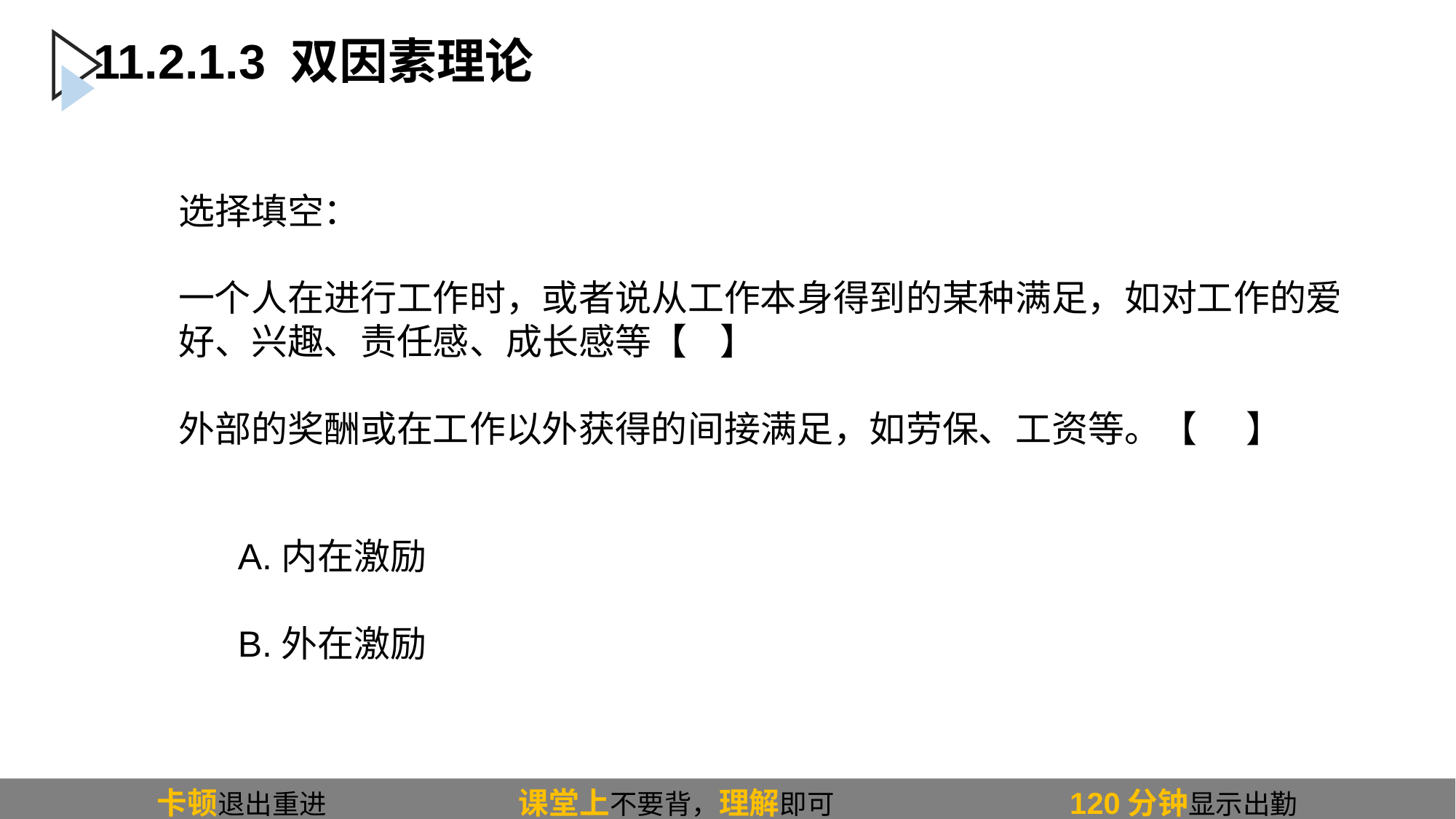

11.2.1.3 双因素理论
选择填空：
一个人在进行工作时，或者说从工作本身得到的某种满足，如对工作的爱好、兴趣、责任感、成长感等【    】

外部的奖酬或在工作以外获得的间接满足，如劳保、工资等。【      】
A.内在激励                       B.外在激励